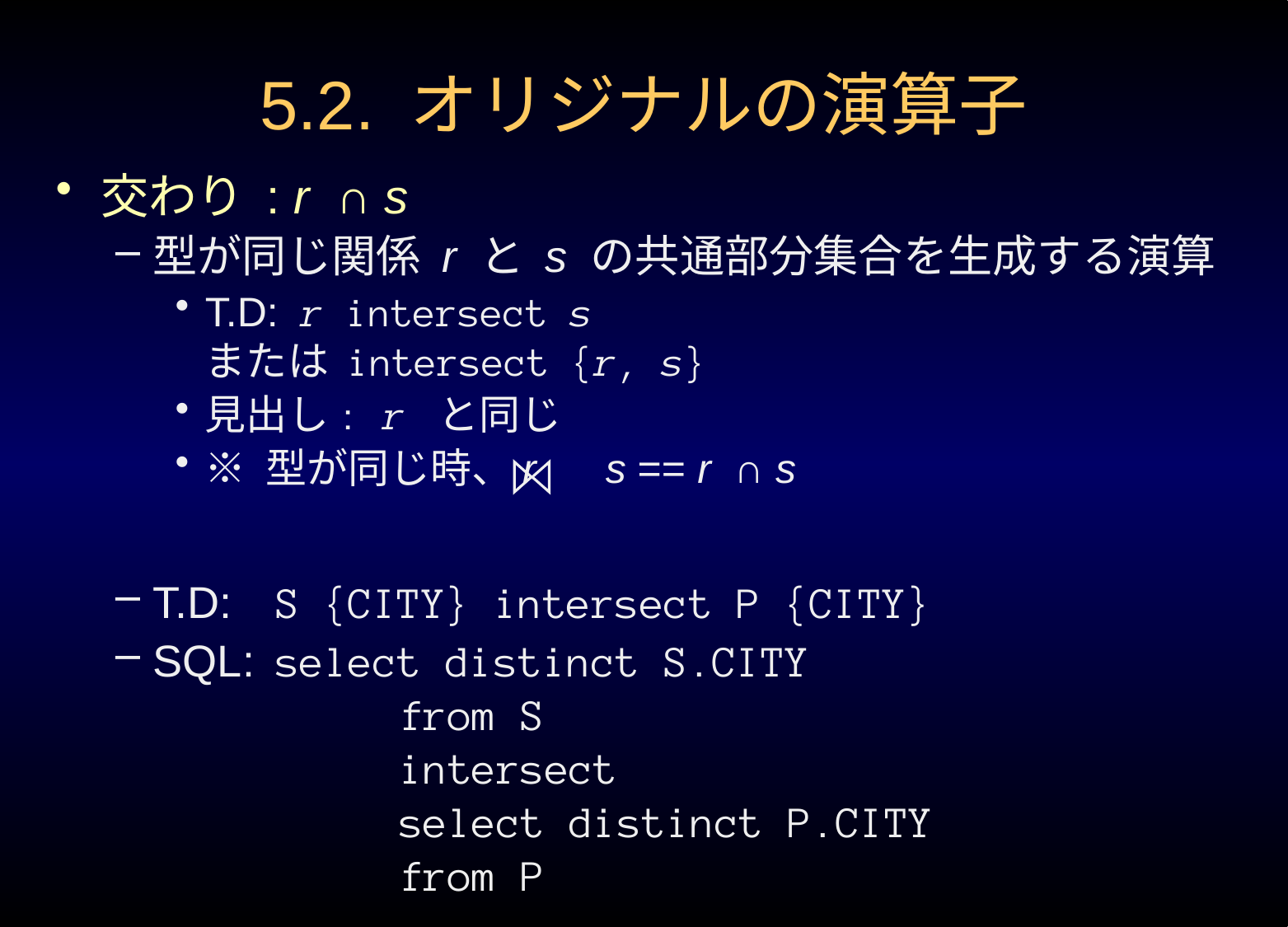

# 5.2. オリジナルの演算子
交わり : r  ∩ s
型が同じ関係 r と s の共通部分集合を生成する演算
T.D:  r intersect s
または intersect {r, s}
見出し: r と同じ
※ 型が同じ時、r      s == r  ∩ s

T.D:	S {CITY} intersect P {CITY}
SQL:	select distinct S.CITY
		from S
		intersect
		select distinct P.CITY
		from P